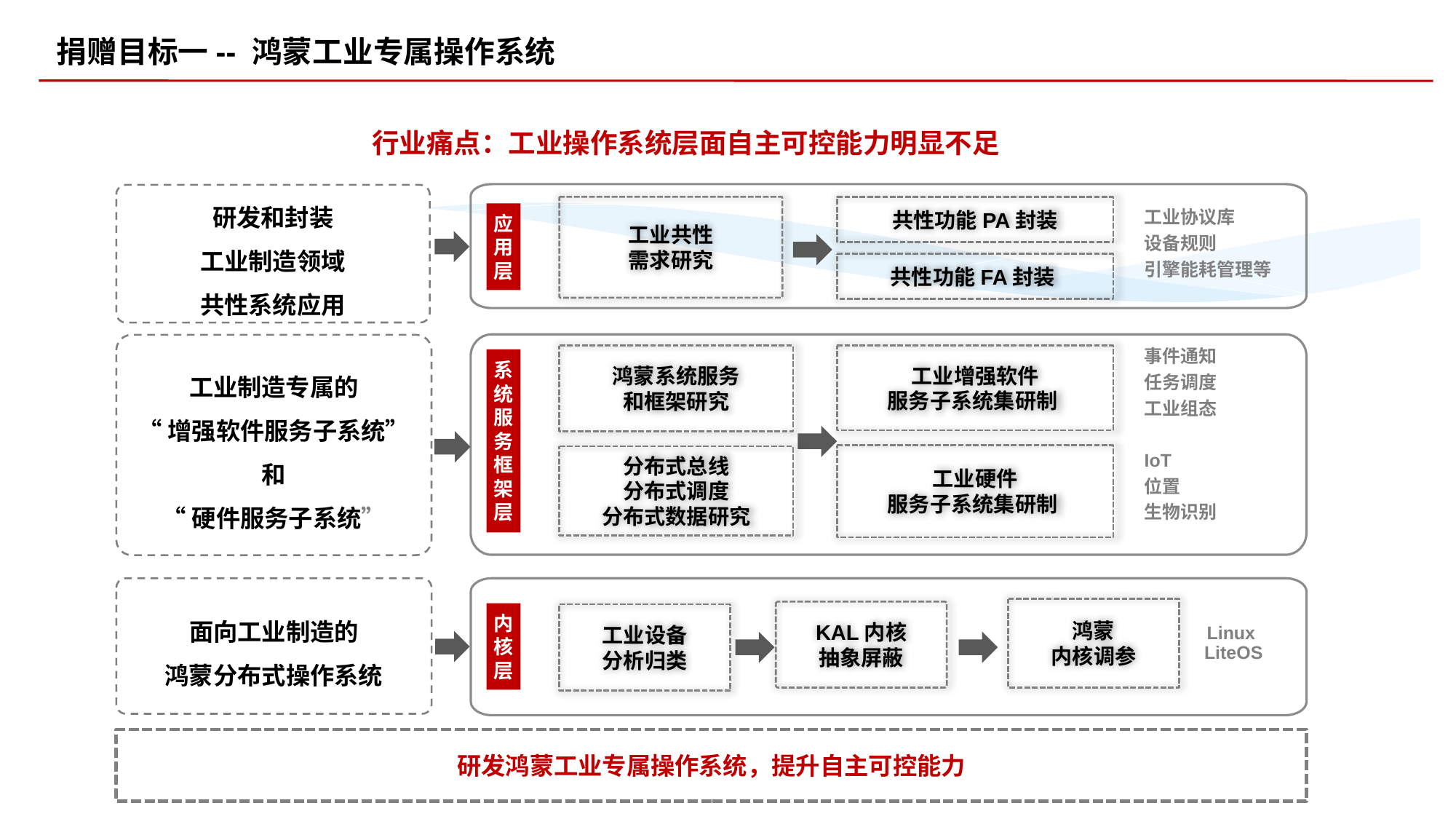

捐赠目标一-- 鸿蒙工业专属操作系统

行业痛点：工业操作系统层面自主可控能力明显不足

研发和封装
工业制造领域
共性系统应用
工业共性
需求研究
共性功能PA封装
工业协议库
设备规则
引擎能耗管理等
应用层

共性功能FA封装

工业制造专属的
“增强软件服务子系统”和
“硬件服务子系统”
事件通知
任务调度
工业组态

IoT
位置
生物识别
工业增强软件
服务子系统集研制
鸿蒙系统服务
和框架研究
系统服务框架层

工业硬件
服务子系统集研制
分布式总线
分布式调度
分布式数据研究
面向工业制造的
鸿蒙分布式操作系统

鸿蒙
内核调参
KAL内核
抽象屏蔽
内核层
工业设备
分析归类
Linux
LiteOS

研发鸿蒙工业专属操作系统，提升自主可控能力